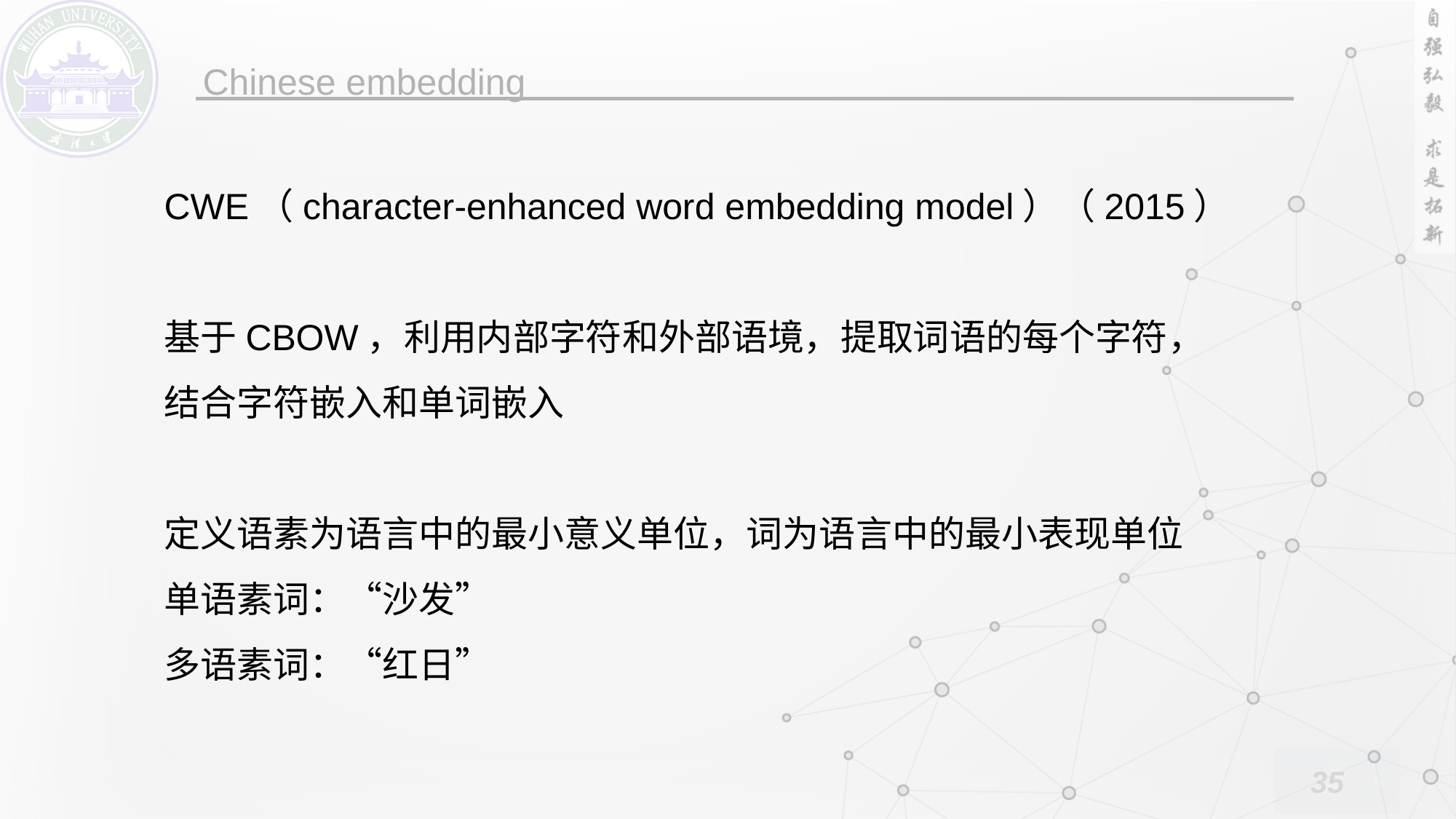

CWE（character-enhanced word embedding model）（2015）

基于CBOW，利用内部字符和外部语境，提取词语的每个字符，
结合字符嵌入和单词嵌入

定义语素为语言中的最小意义单位，词为语言中的最小表现单位
单语素词：“沙发”
多语素词：“红日”
35